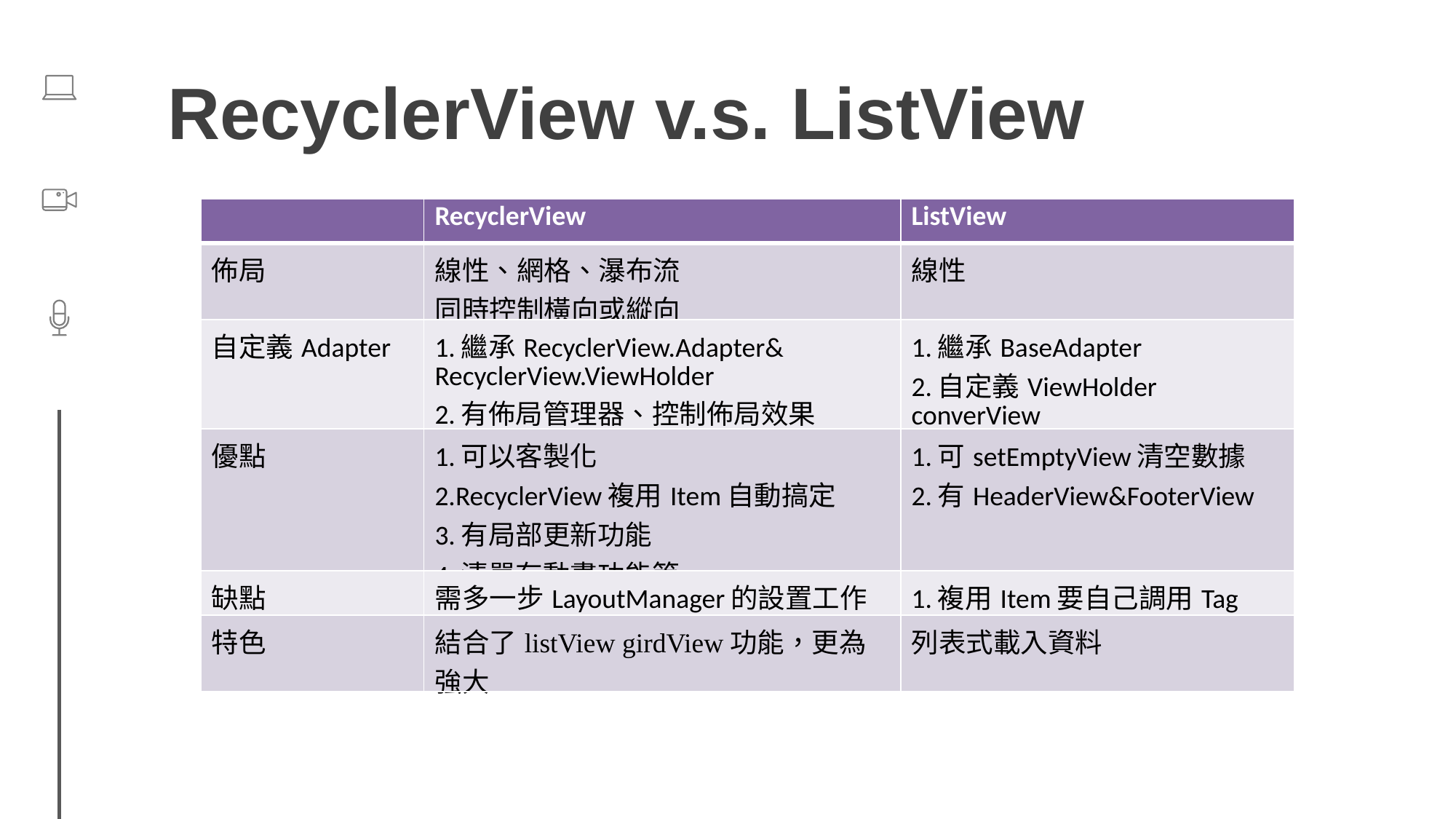

RecyclerView v.s. ListView
|  | RecyclerView | ListView |
| --- | --- | --- |
| 佈局 | 線性、網格、瀑布流 同時控制橫向或縱向 | 線性 |
| 自定義Adapter | 1.繼承RecyclerView.Adapter& RecyclerView.ViewHolder 2.有佈局管理器、控制佈局效果 | 1.繼承BaseAdapter 2.自定義ViewHolder converView |
| 優點 | 1.可以客製化 2.RecyclerView複用Item自動搞定 3.有局部更新功能 4.清單有動畫功能等 | 1.可setEmptyView清空數據 2.有HeaderView&FooterView |
| 缺點 | 需多一步LayoutManager的設置工作 | 1.複用Item要自己調用Tag |
| 特色 | 結合了listView girdView功能，更為強大 | 列表式載入資料 |